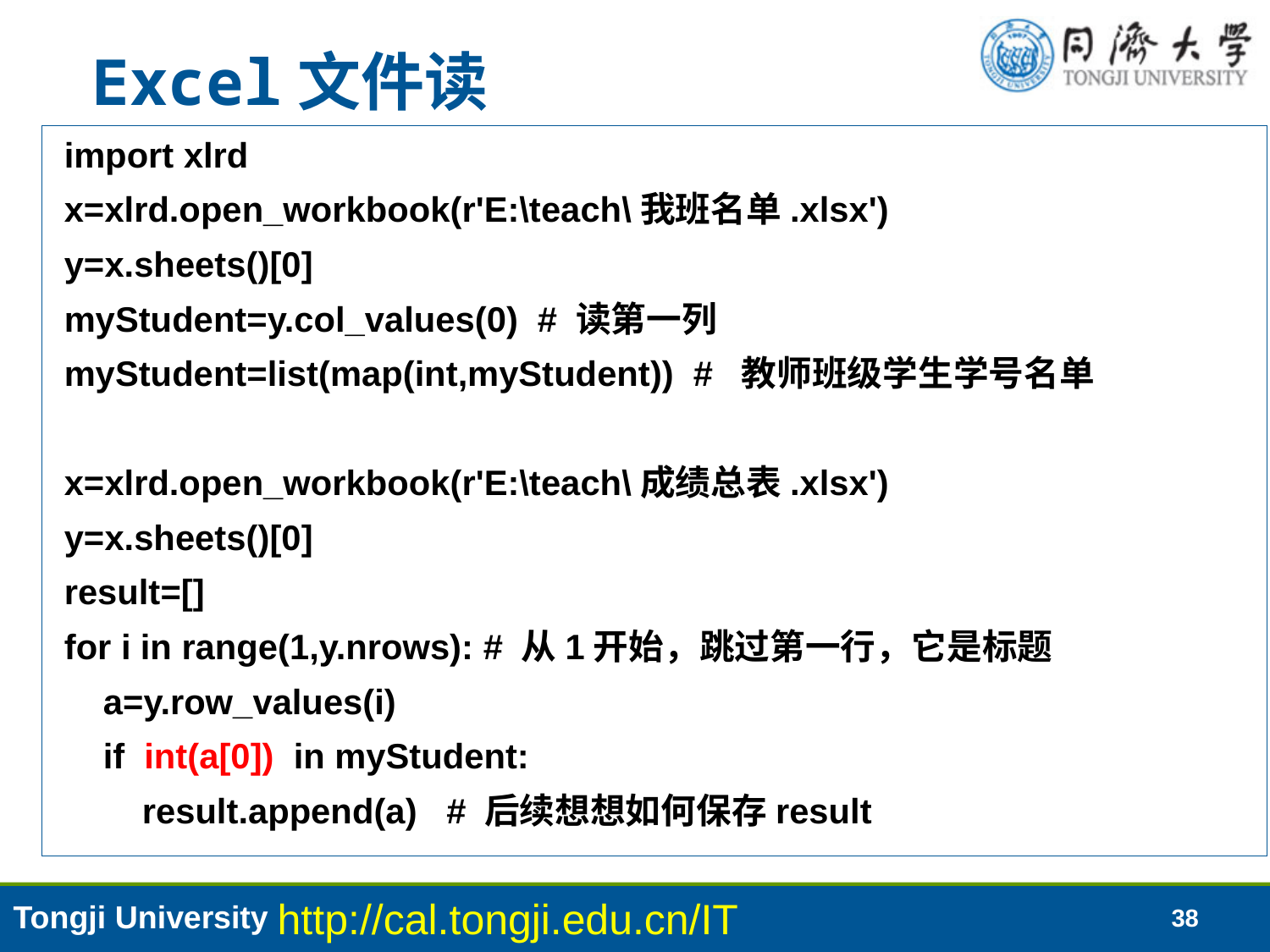

# Excel文件读
import xlrd
x=xlrd.open_workbook(r'E:\teach\我班名单.xlsx')
y=x.sheets()[0]
myStudent=y.col_values(0)  # 读第一列
myStudent=list(map(int,myStudent))  #  教师班级学生学号名单

x=xlrd.open_workbook(r'E:\teach\成绩总表.xlsx')
y=x.sheets()[0]
result=[]
for i in range(1,y.nrows): # 从1开始，跳过第一行，它是标题
    a=y.row_values(i)
    if  int(a[0])  in myStudent:
        result.append(a)   # 后续想想如何保存result